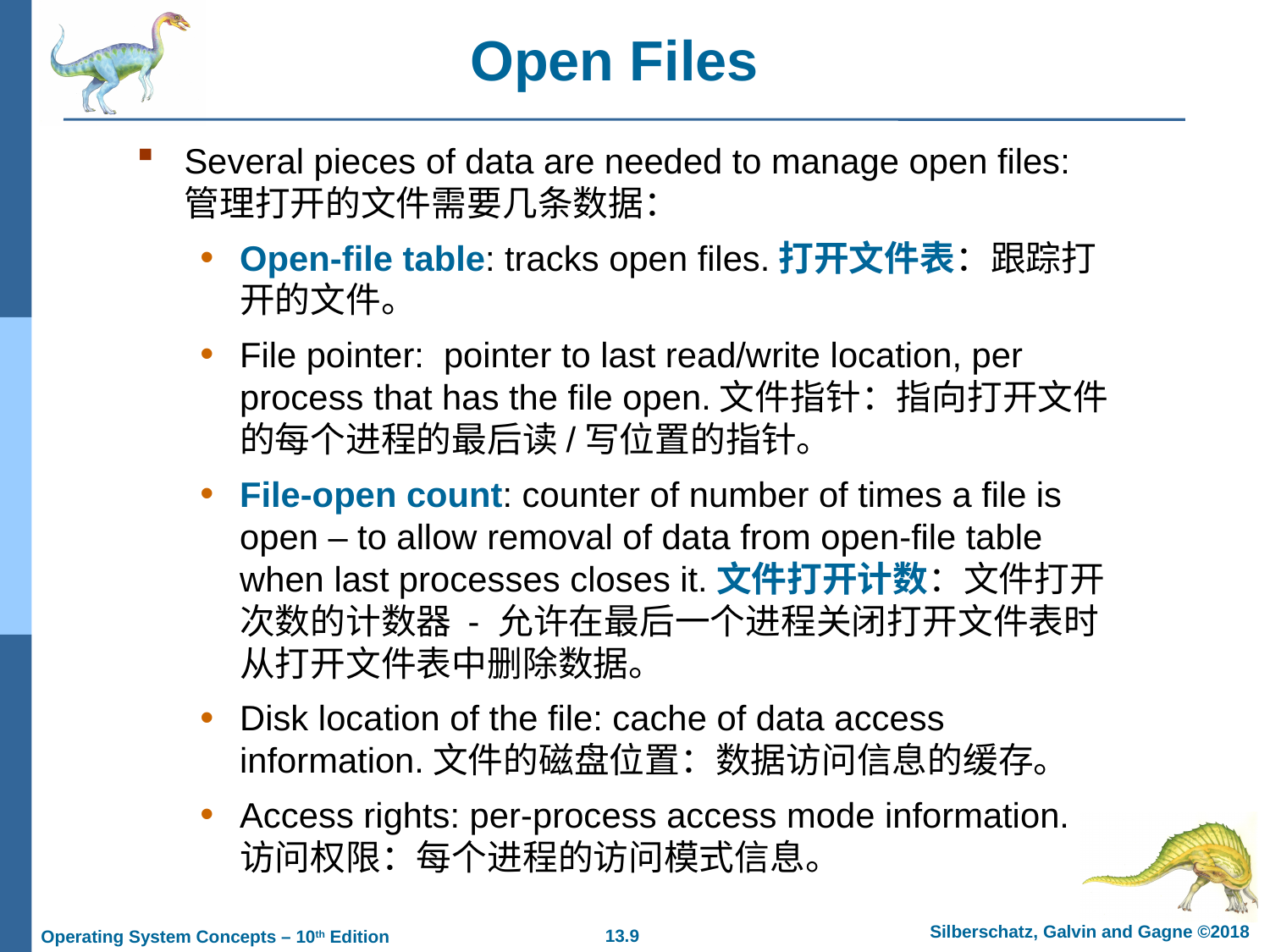

# Open Files
Several pieces of data are needed to manage open files:管理打开的文件需要几条数据：
Open-file table: tracks open files.打开文件表：跟踪打开的文件。
File pointer:  pointer to last read/write location, per process that has the file open.文件指针：指向打开文件的每个进程的最后读/写位置的指针。
File-open count: counter of number of times a file is open – to allow removal of data from open-file table when last processes closes it.文件打开计数：文件打开次数的计数器 - 允许在最后一个进程关闭打开文件表时从打开文件表中删除数据。
Disk location of the file: cache of data access information.文件的磁盘位置：数据访问信息的缓存。
Access rights: per-process access mode information.访问权限：每个进程的访问模式信息。